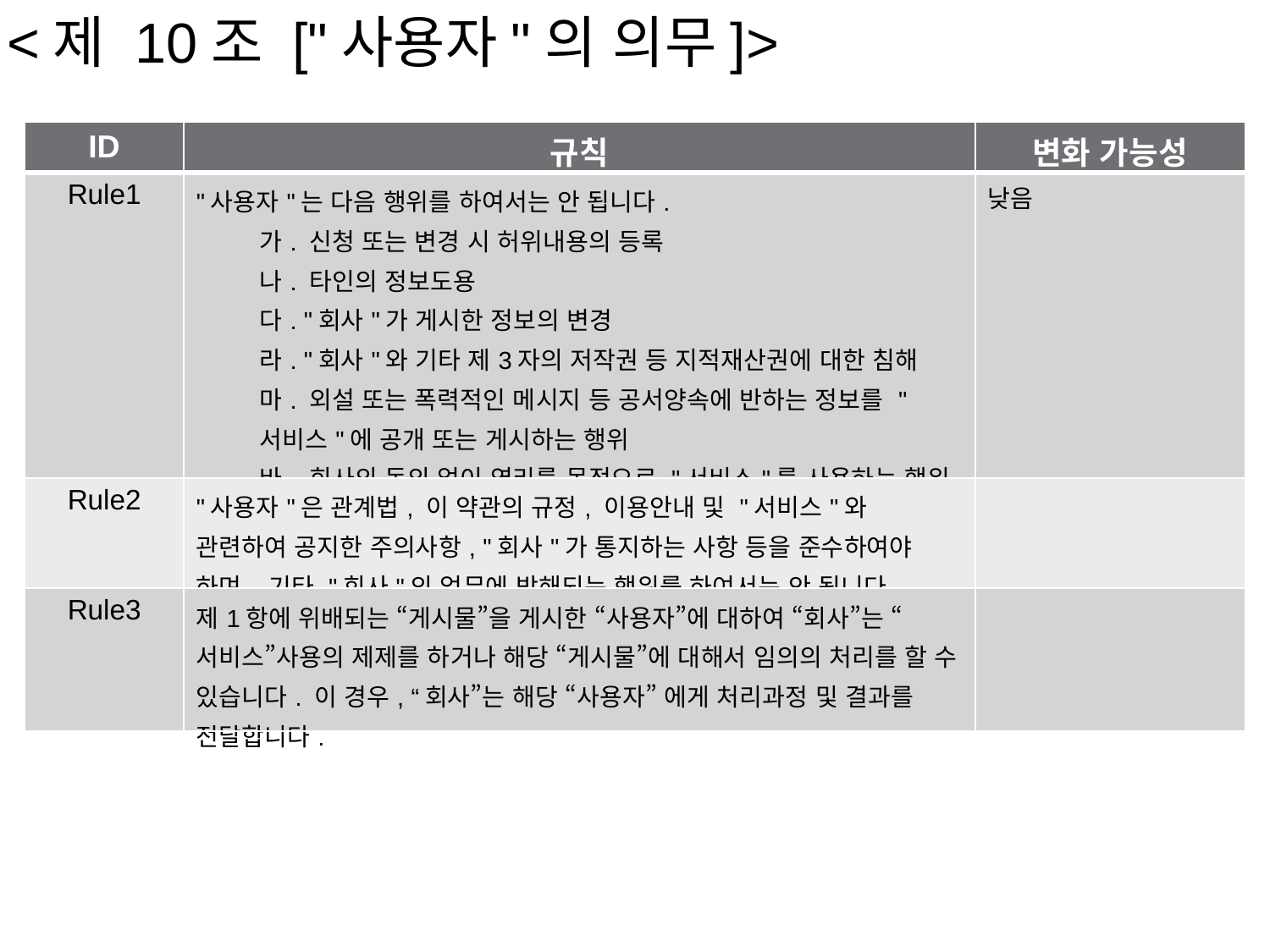

<제 10조 ["사용자"의 의무]>
| ID | 규칙 | 변화 가능성 |
| --- | --- | --- |
| Rule1 | "사용자"는 다음 행위를 하여서는 안 됩니다. 가. 신청 또는 변경 시 허위내용의 등록 나. 타인의 정보도용 다. "회사"가 게시한 정보의 변경 라. "회사"와 기타 제3자의 저작권 등 지적재산권에 대한 침해 마. 외설 또는 폭력적인 메시지 등 공서양속에 반하는 정보를 "서비스"에 공개 또는 게시하는 행위 바. 회사의 동의 없이 영리를 목적으로 "서비스"를 사용하는 행위 사. 기타 불법적이거나 부당한 행위 | 낮음 |
| Rule2 | "사용자"은 관계법, 이 약관의 규정, 이용안내 및 "서비스"와 관련하여 공지한 주의사항, "회사"가 통지하는 사항 등을 준수하여야 하며, 기타 "회사"의 업무에 방해되는 행위를 하여서는 안 됩니다. |  |
| Rule3 | 제1항에 위배되는 “게시물”을 게시한 “사용자”에 대하여 “회사”는 “서비스”사용의 제제를 하거나 해당 “게시물”에 대해서 임의의 처리를 할 수 있습니다. 이 경우, “회사”는 해당 “사용자” 에게 처리과정 및 결과를 전달합니다. |  |